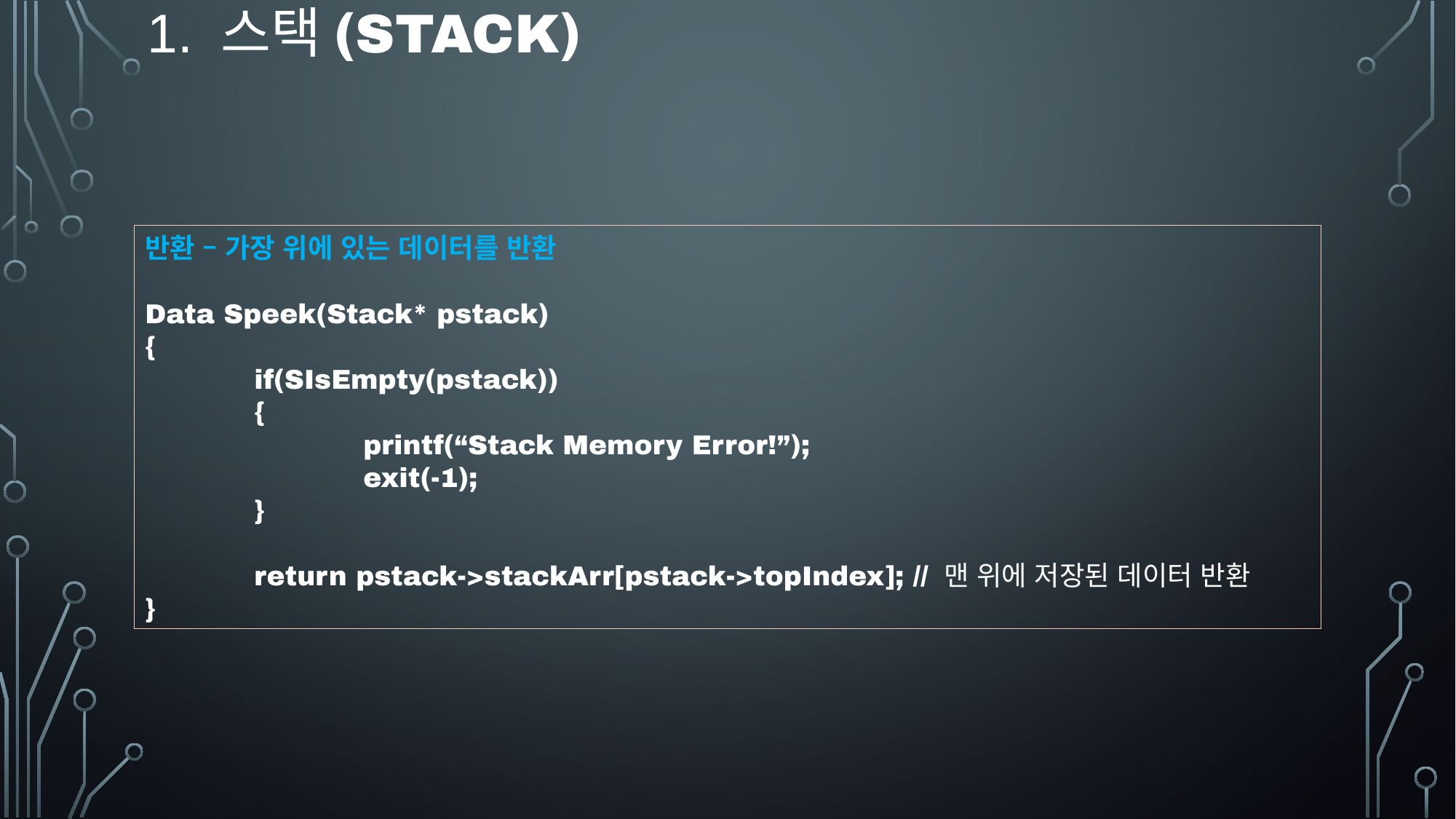

# 1. 스택(Stack)
반환 – 가장 위에 있는 데이터를 반환

Data Speek(Stack* pstack)
{
	if(SIsEmpty(pstack))
	{
		printf(“Stack Memory Error!”);
		exit(-1);
	}

	return pstack->stackArr[pstack->topIndex]; // 맨 위에 저장된 데이터 반환
}